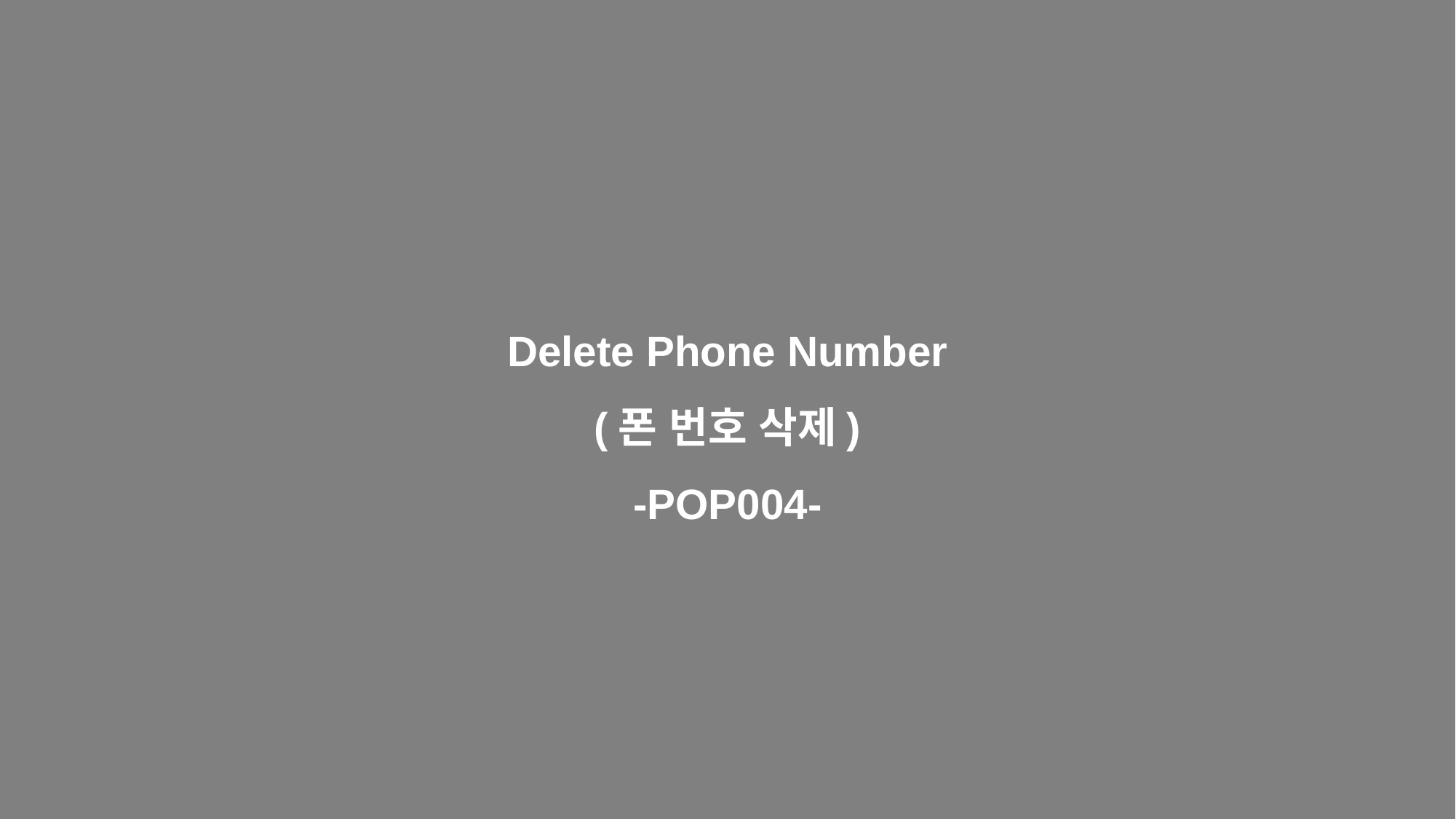

Delete Phone Number
(폰 번호 삭제)
-POP004-